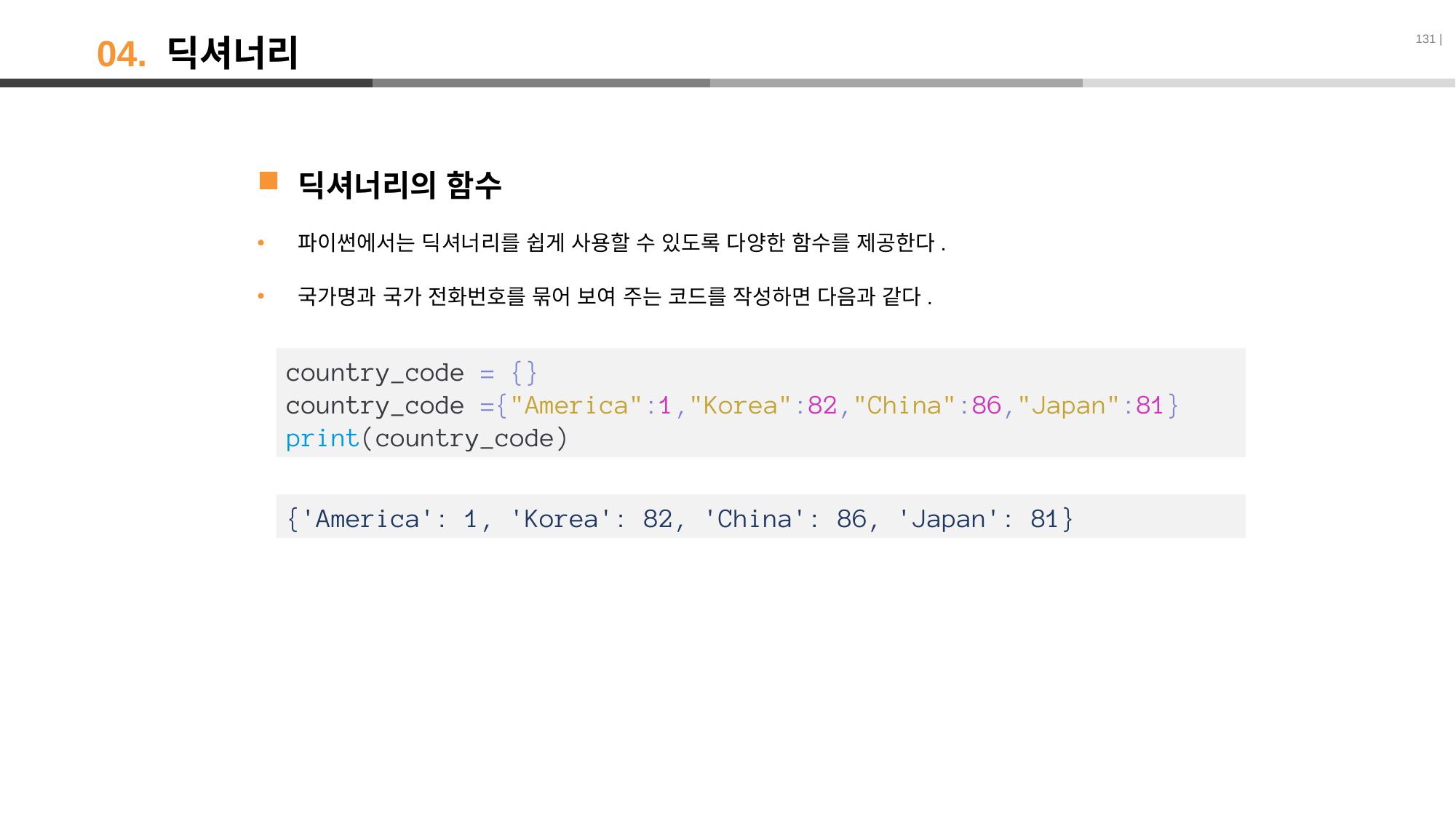

131 |
# 04. 딕셔너리
딕셔너리의 함수
파이썬에서는 딕셔너리를 쉽게 사용할 수 있도록 다양한 함수를 제공한다.
국가명과 국가 전화번호를 묶어 보여 주는 코드를 작성하면 다음과 같다.
country_code = {}
country_code ={"America":1,"Korea":82,"China":86,"Japan":81}
print(country_code)
{'America': 1, 'Korea': 82, 'China': 86, 'Japan': 81}